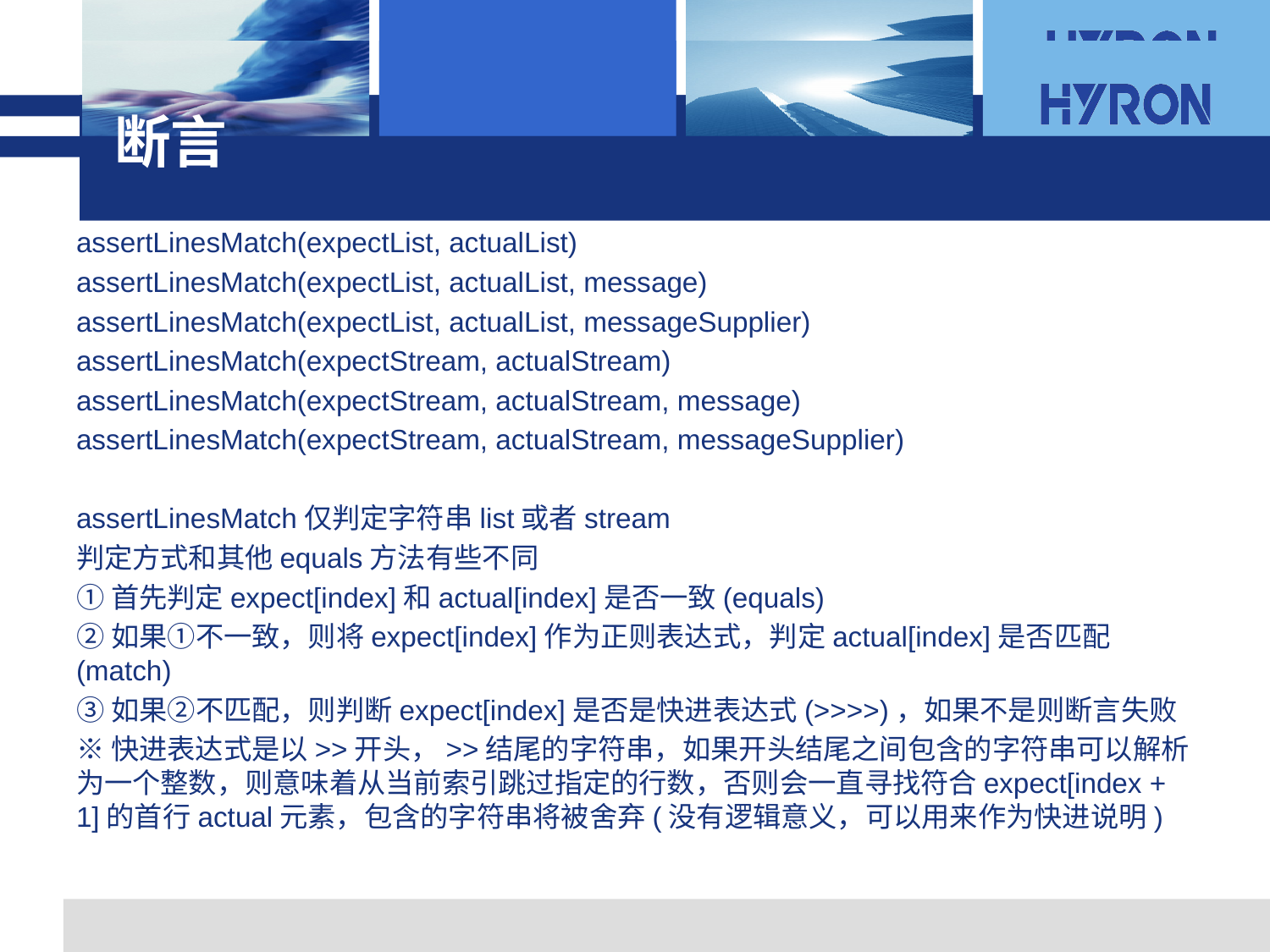

# 断言
assertLinesMatch(expectList, actualList)
assertLinesMatch(expectList, actualList, message)
assertLinesMatch(expectList, actualList, messageSupplier)
assertLinesMatch(expectStream, actualStream)
assertLinesMatch(expectStream, actualStream, message)
assertLinesMatch(expectStream, actualStream, messageSupplier)

assertLinesMatch仅判定字符串list或者stream
判定方式和其他equals方法有些不同
①首先判定expect[index]和actual[index]是否一致(equals)
②如果①不一致，则将expect[index]作为正则表达式，判定actual[index]是否匹配(match)
③如果②不匹配，则判断expect[index]是否是快进表达式(>>>>)，如果不是则断言失败
※快进表达式是以>>开头，>>结尾的字符串，如果开头结尾之间包含的字符串可以解析为一个整数，则意味着从当前索引跳过指定的行数，否则会一直寻找符合expect[index + 1]的首行actual元素，包含的字符串将被舍弃(没有逻辑意义，可以用来作为快进说明)